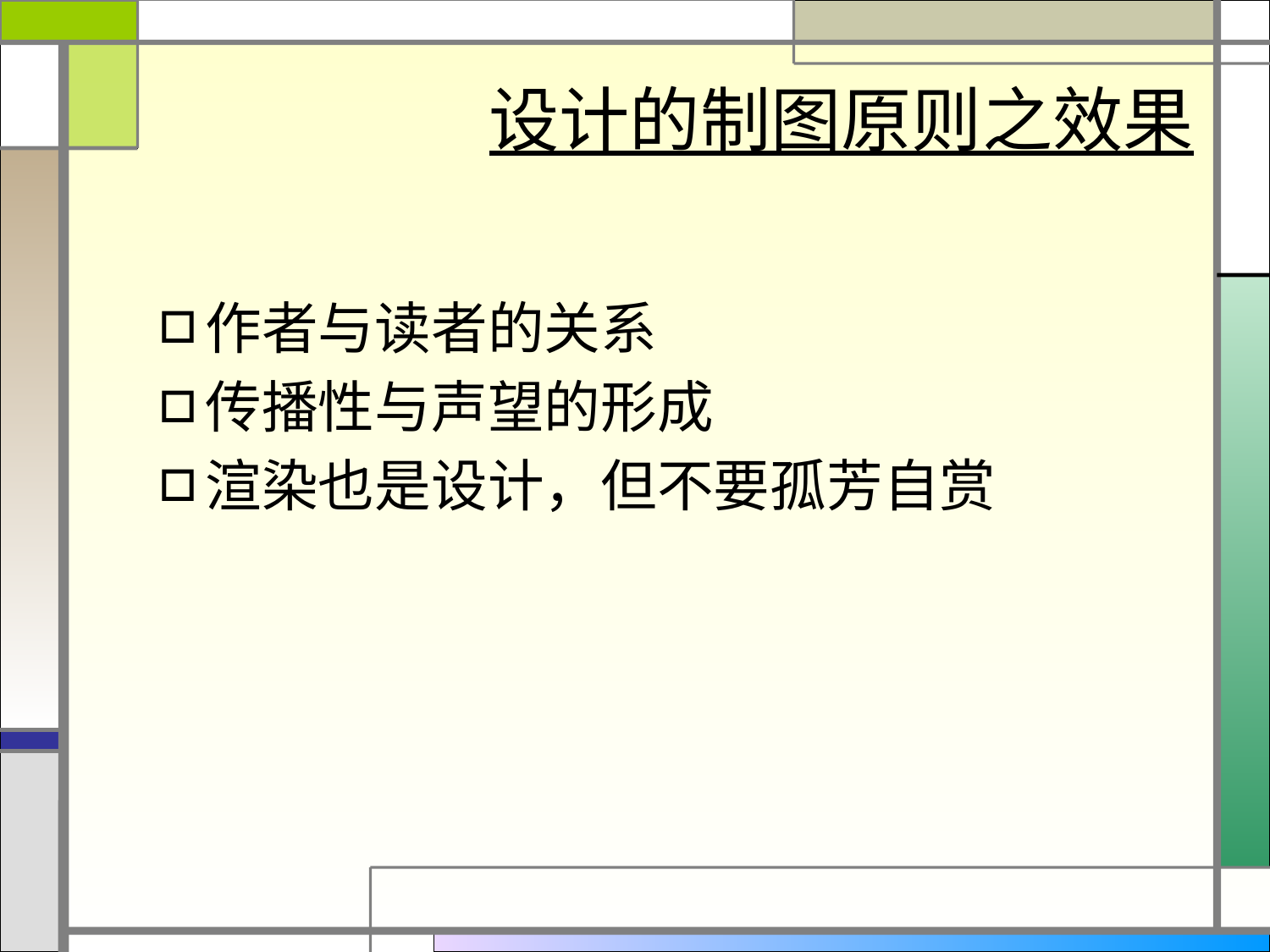

# 设计的制图原则之效果
作者与读者的关系
传播性与声望的形成
渲染也是设计，但不要孤芳自赏